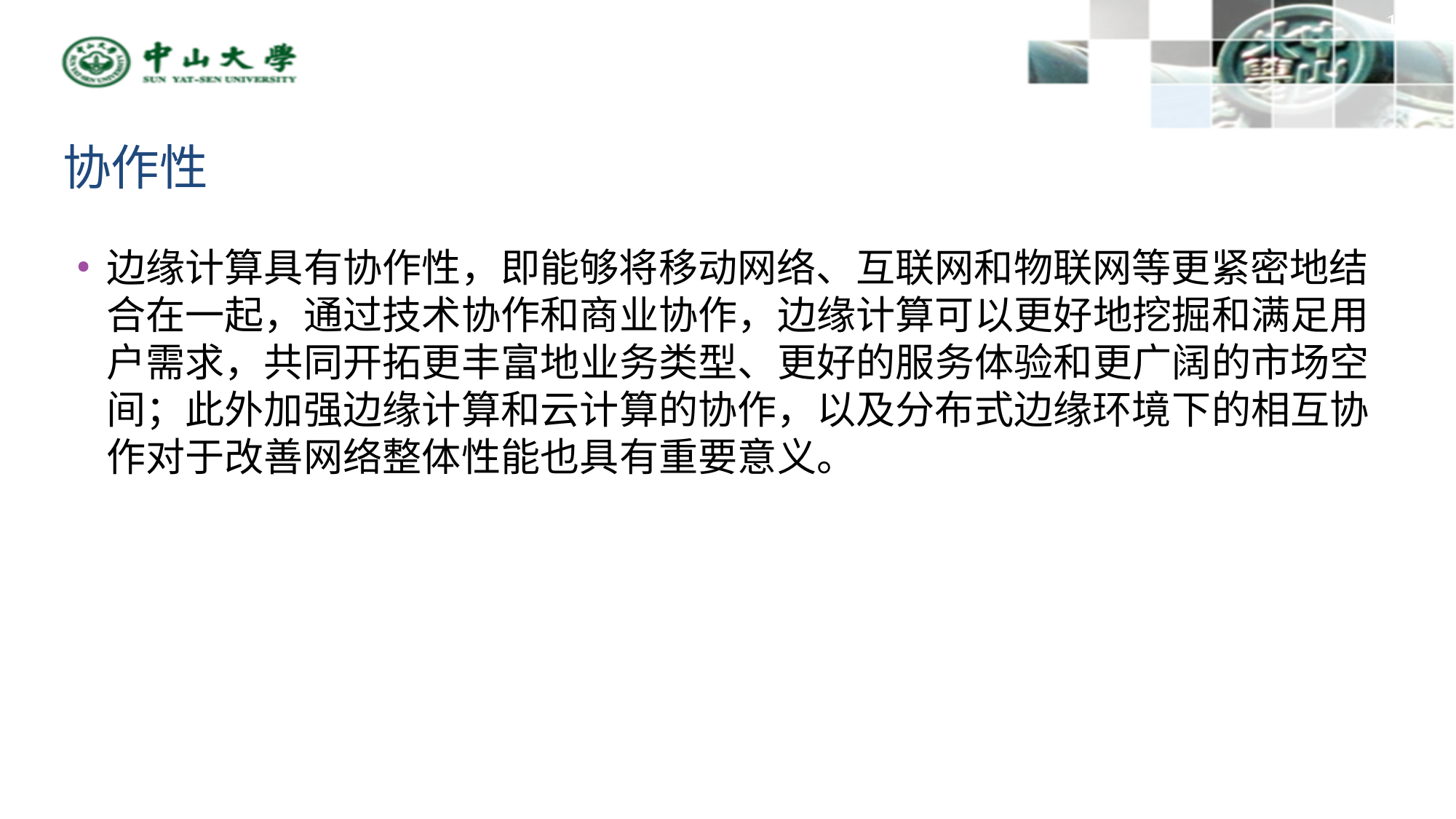

11
# 协作性
边缘计算具有协作性，即能够将移动网络、互联网和物联网等更紧密地结合在一起，通过技术协作和商业协作，边缘计算可以更好地挖掘和满足用户需求，共同开拓更丰富地业务类型、更好的服务体验和更广阔的市场空间；此外加强边缘计算和云计算的协作，以及分布式边缘环境下的相互协作对于改善网络整体性能也具有重要意义。